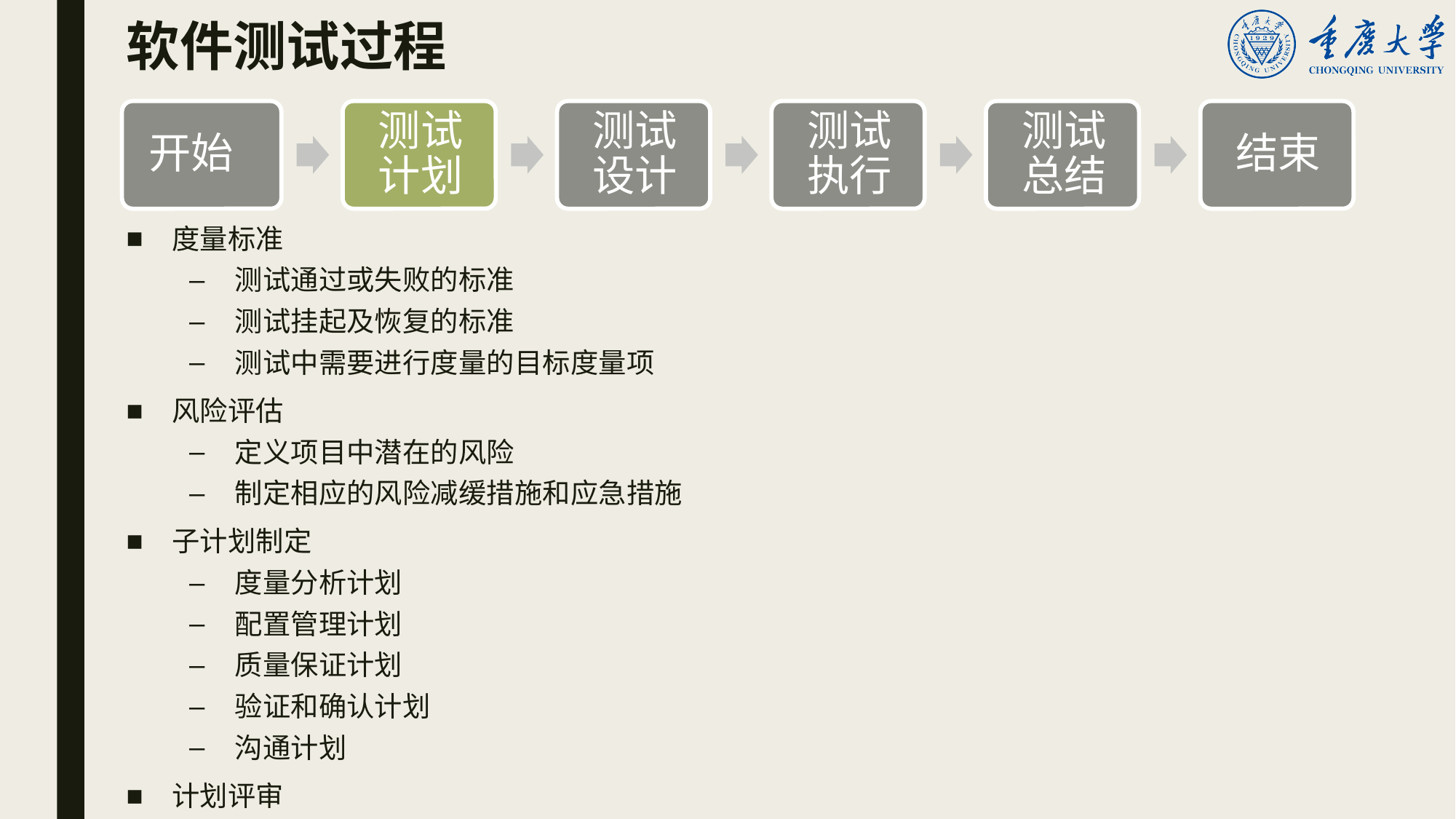

# 软件测试过程
开始

测试计划

测试设计

测试执行

测试总结

结束
度量标准
测试通过或失败的标准
测试挂起及恢复的标准
测试中需要进行度量的目标度量项
风险评估
定义项目中潜在的风险
制定相应的风险减缓措施和应急措施
子计划制定
度量分析计划
配置管理计划
质量保证计划
验证和确认计划
沟通计划
计划评审